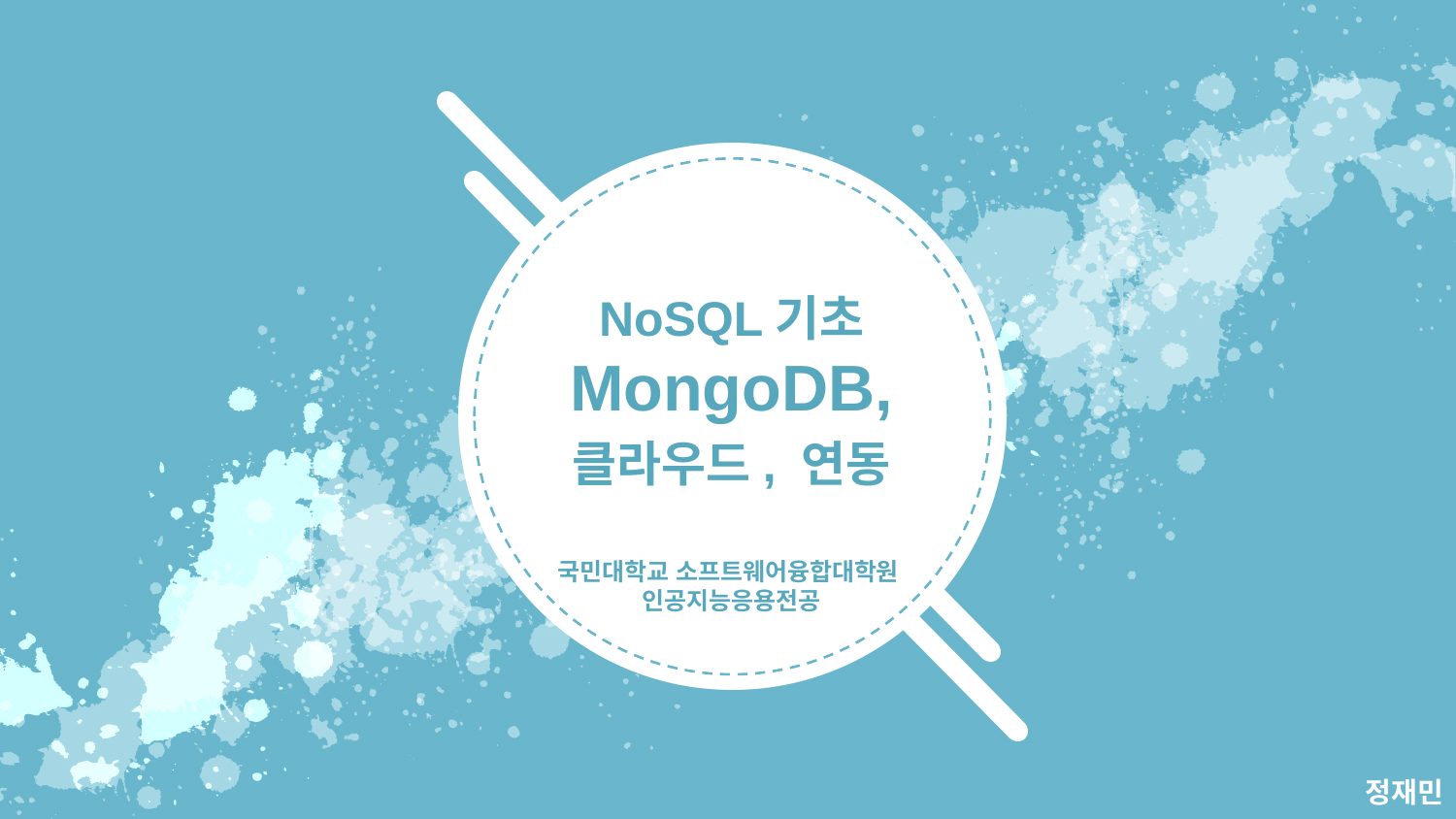

NoSQL기초
MongoDB,
클라우드, 연동
국민대학교 소프트웨어융합대학원
인공지능응용전공
정재민